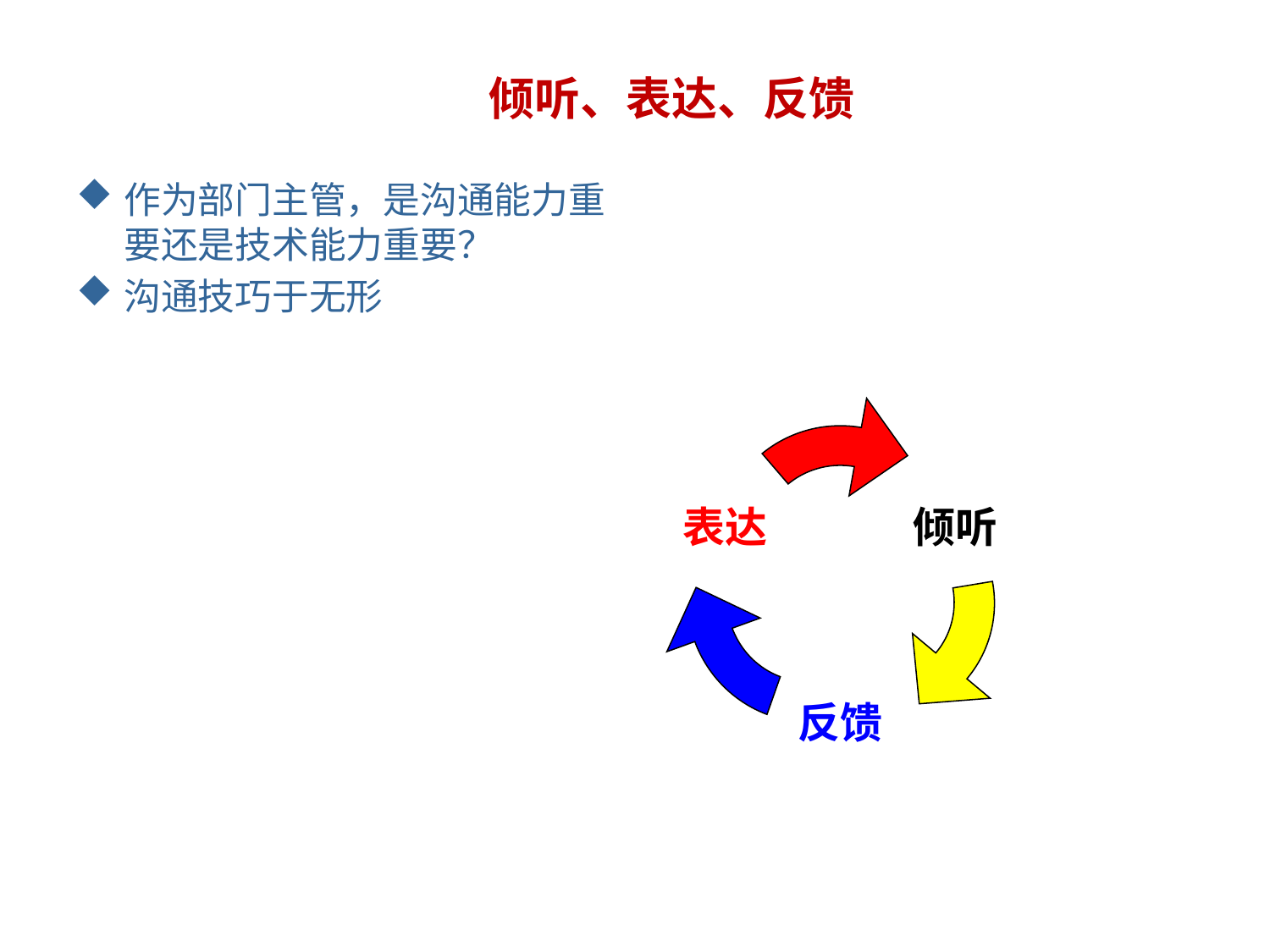

# 倾听、表达、反馈
作为部门主管，是沟通能力重要还是技术能力重要？
沟通技巧于无形

倾听
表达

反馈